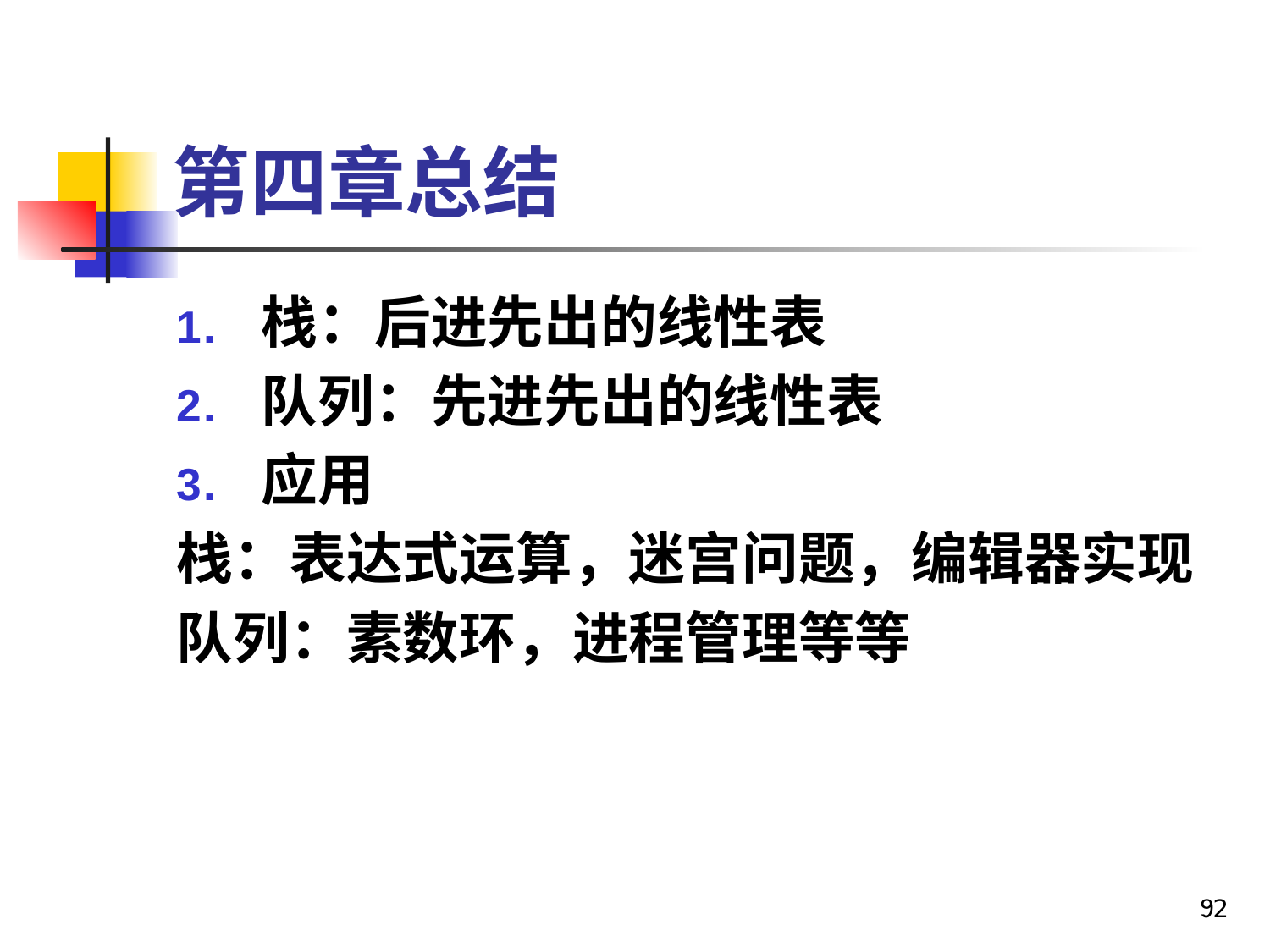

# 第四章总结
栈：后进先出的线性表
队列：先进先出的线性表
应用
栈：表达式运算，迷宫问题，编辑器实现
队列：素数环，进程管理等等

92